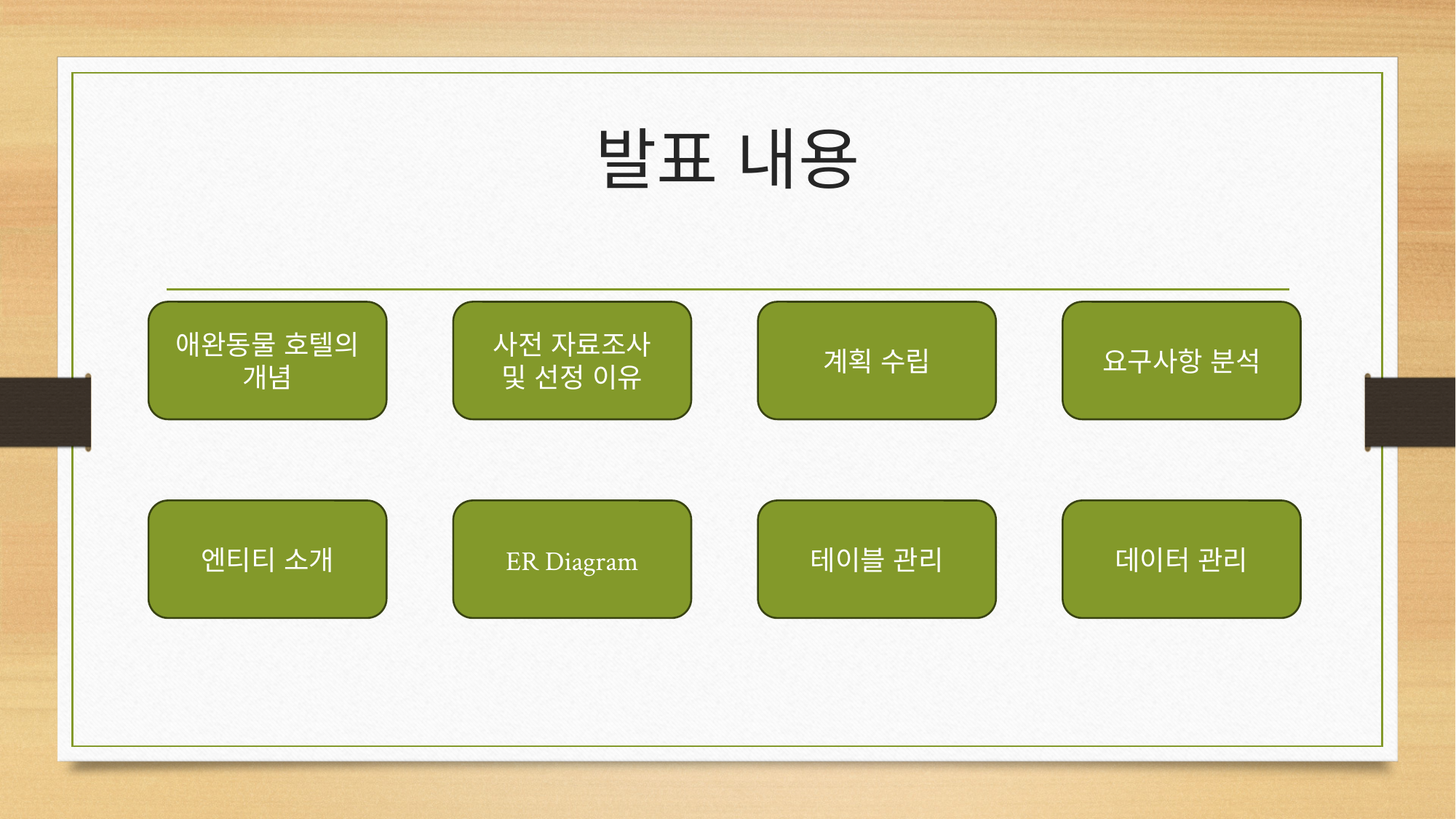

# 발표 내용
애완동물 호텔의
개념
사전 자료조사
및 선정 이유
계획 수립
요구사항 분석
엔티티 소개
ER Diagram
테이블 관리
데이터 관리